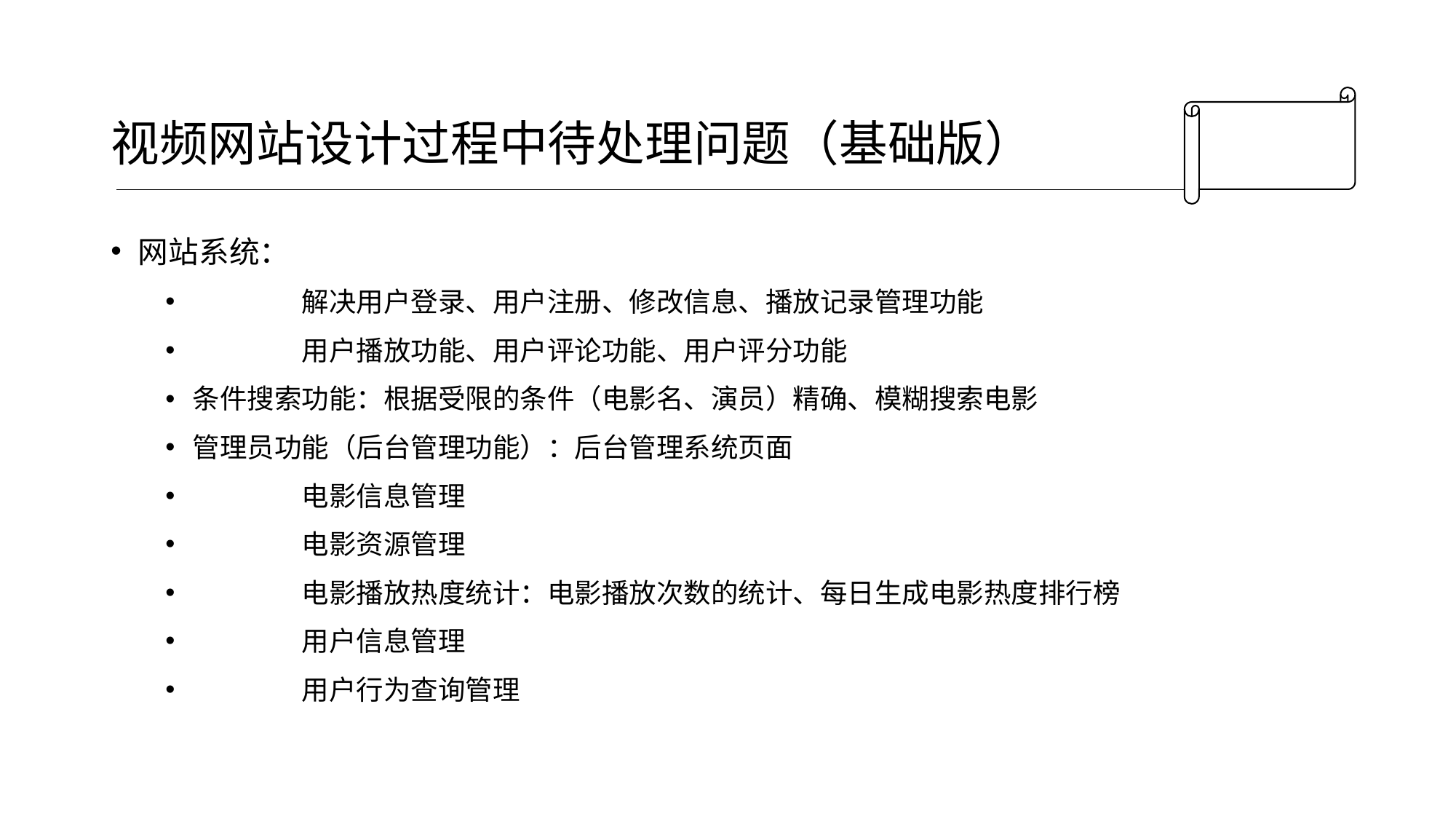

# 视频网站设计过程中待处理问题（基础版）

网站系统：
	解决用户登录、用户注册、修改信息、播放记录管理功能
	用户播放功能、用户评论功能、用户评分功能
条件搜索功能：根据受限的条件（电影名、演员）精确、模糊搜索电影
管理员功能（后台管理功能）：后台管理系统页面
	电影信息管理
	电影资源管理
	电影播放热度统计：电影播放次数的统计、每日生成电影热度排行榜
	用户信息管理
	用户行为查询管理